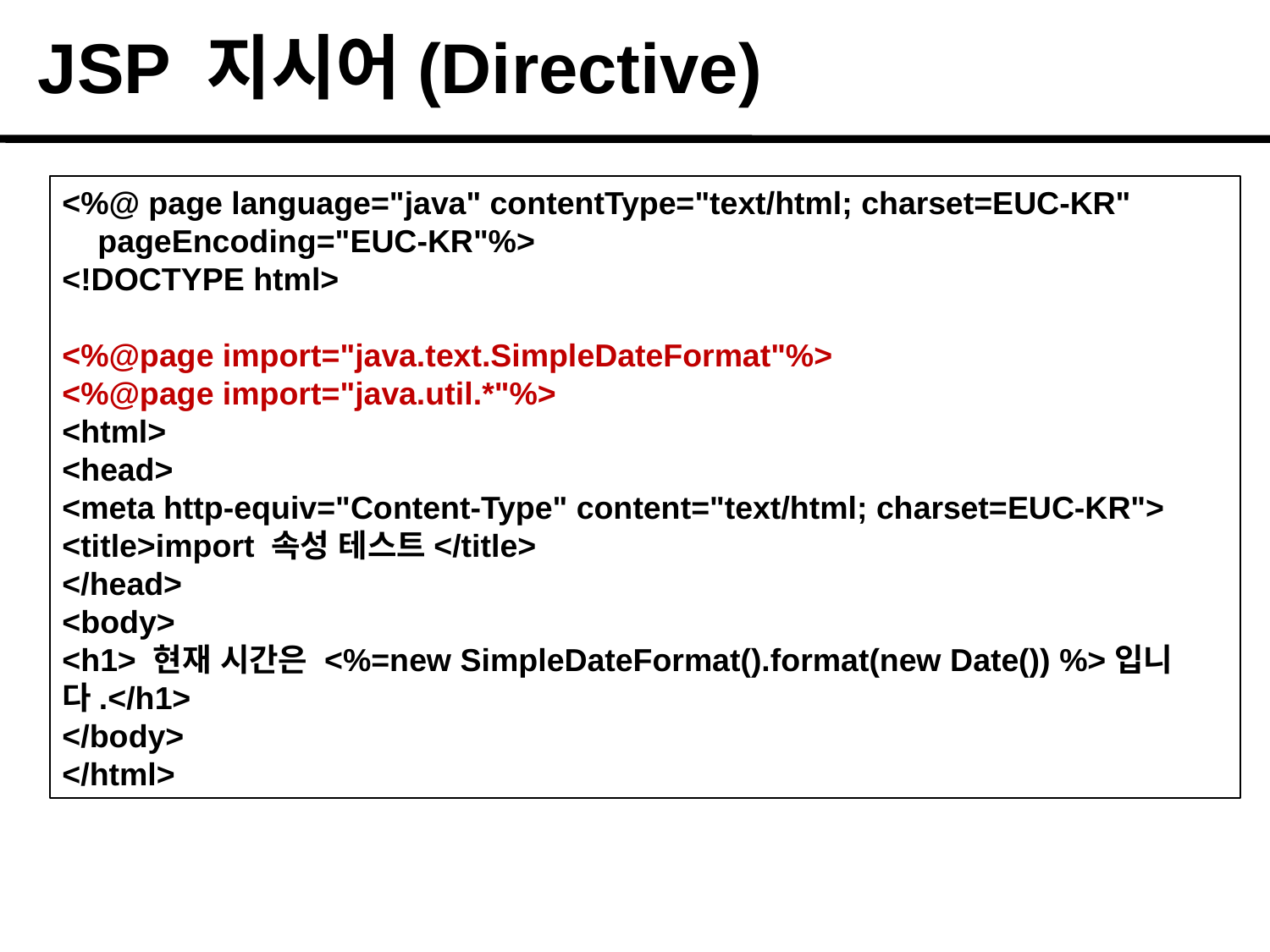

JSP 지시어(Directive)
<%@ page language="java" contentType="text/html; charset=EUC-KR"
    pageEncoding="EUC-KR"%>
<!DOCTYPE html>

<%@page import="java.text.SimpleDateFormat"%>
<%@page import="java.util.*"%>
<html>
<head>
<meta http-equiv="Content-Type" content="text/html; charset=EUC-KR">
<title>import 속성 테스트</title>
</head>
<body>
<h1> 현재 시간은 <%=new SimpleDateFormat().format(new Date()) %>입니다.</h1>
</body>
</html>